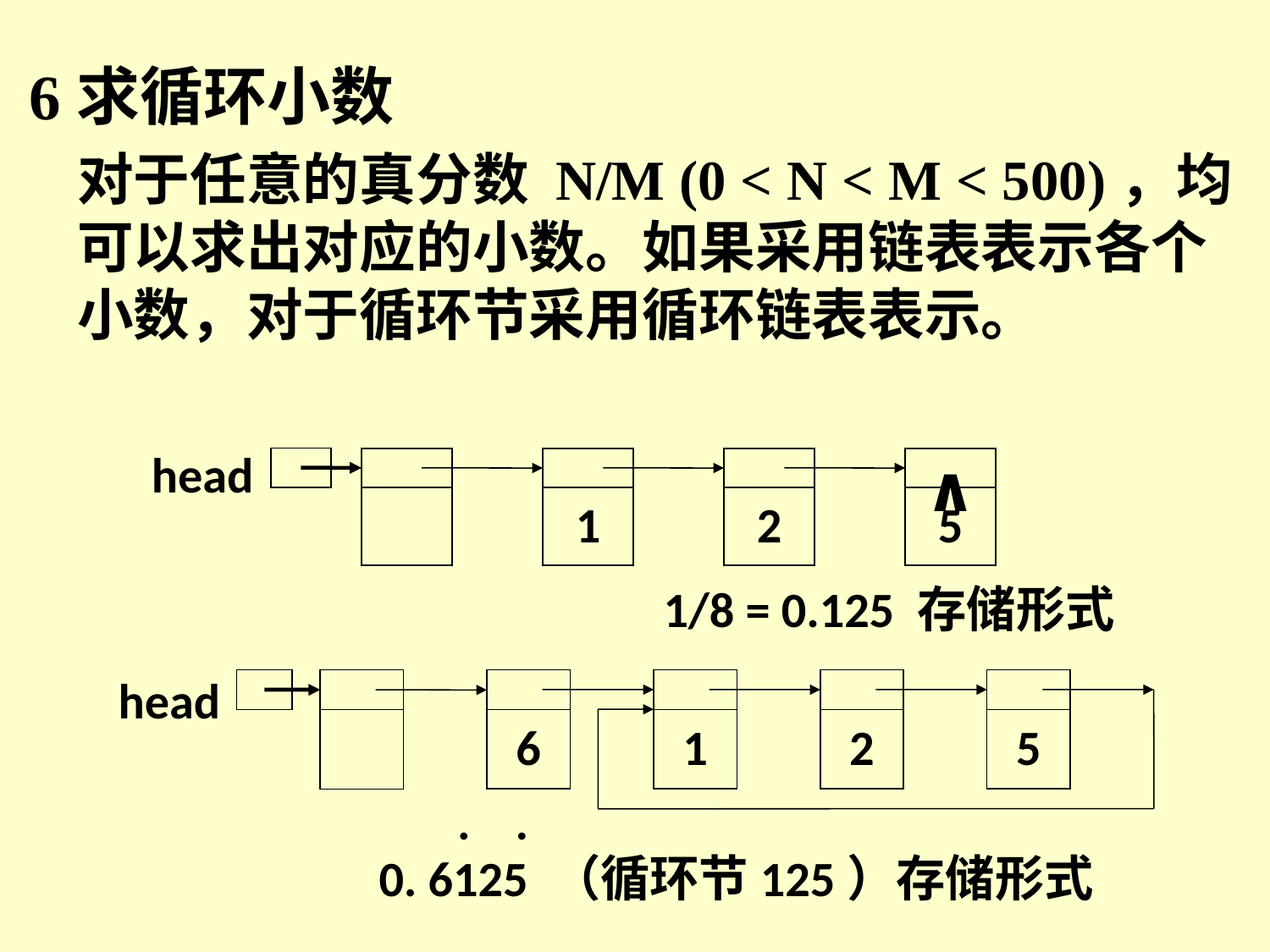

6求循环小数
	对于任意的真分数 N/M (0 < N < M < 500)，均可以求出对应的小数。如果采用链表表示各个小数，对于循环节采用循环链表表示。
head

∧

1
2
5
1/8 = 0.125 存储形式

head

6
1
2
5

       .    .
0. 6125 （循环节125）存储形式